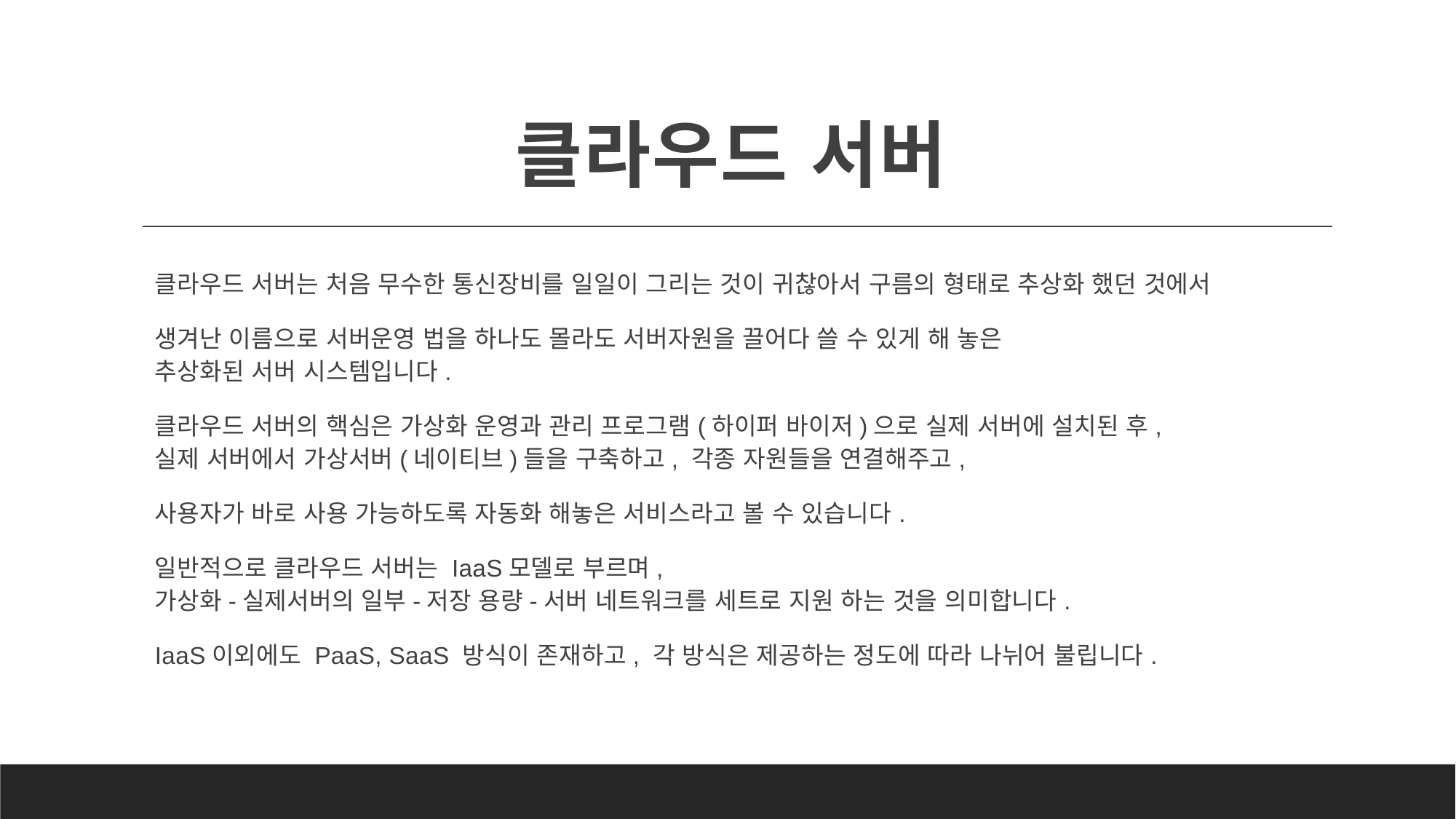

# 클라우드 서버
클라우드 서버는 처음 무수한 통신장비를 일일이 그리는 것이 귀찮아서 구름의 형태로 추상화 했던 것에서
생겨난 이름으로 서버운영 법을 하나도 몰라도 서버자원을 끌어다 쓸 수 있게 해 놓은
추상화된 서버 시스템입니다.
클라우드 서버의 핵심은 가상화 운영과 관리 프로그램(하이퍼 바이저)으로 실제 서버에 설치된 후,
실제 서버에서 가상서버(네이티브)들을 구축하고, 각종 자원들을 연결해주고,
사용자가 바로 사용 가능하도록 자동화 해놓은 서비스라고 볼 수 있습니다.
일반적으로 클라우드 서버는 IaaS모델로 부르며,
가상화-실제서버의 일부-저장 용량-서버 네트워크를 세트로 지원 하는 것을 의미합니다.
IaaS이외에도 PaaS, SaaS 방식이 존재하고, 각 방식은 제공하는 정도에 따라 나뉘어 불립니다.